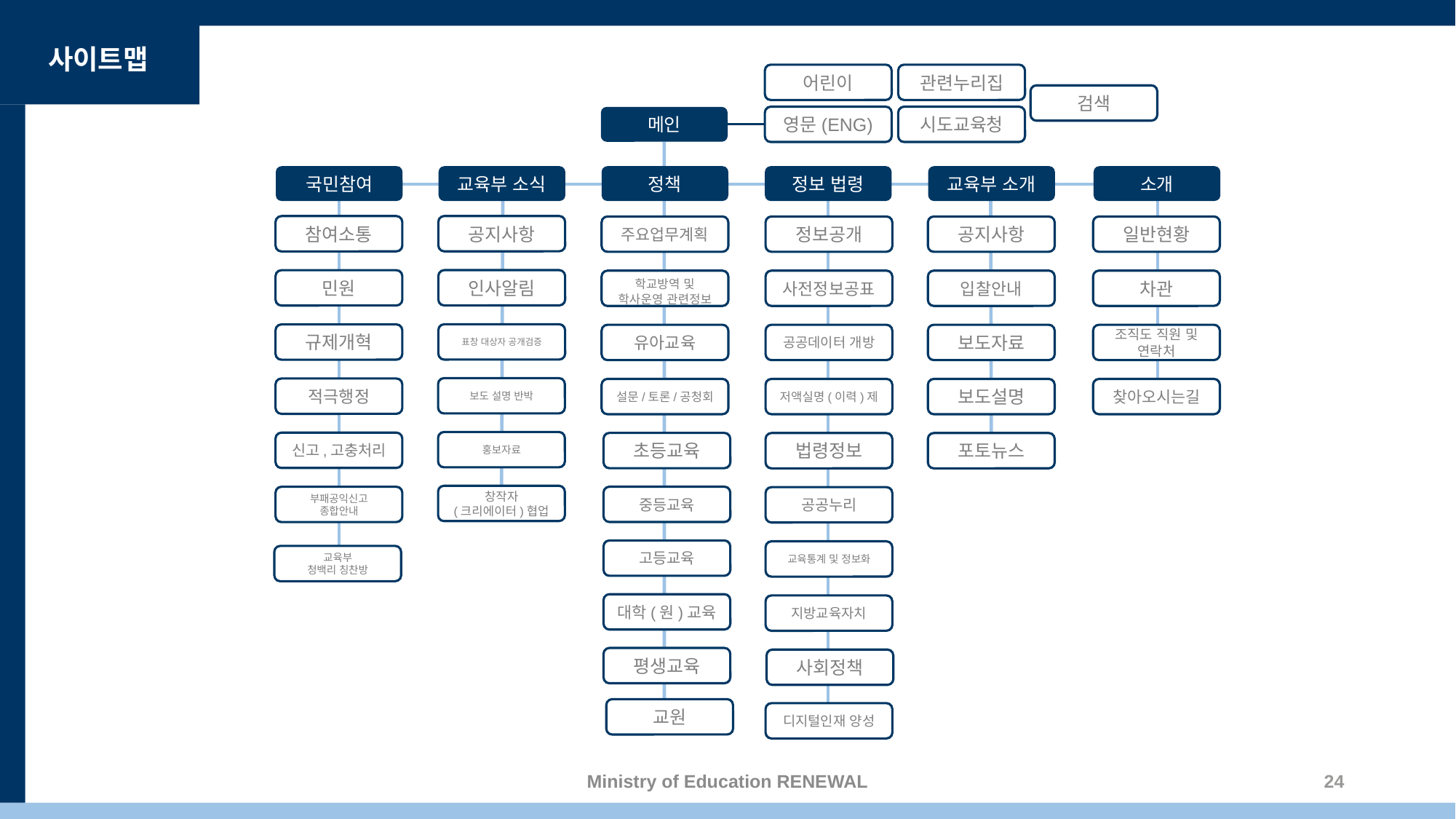

사이트맵
어린이
관련누리집
검색
영문(ENG)
시도교육청
메인
국민참여
교육부 소식
정책
정보 법령
교육부 소개
소개
공지사항
참여소통
정보공개
공지사항
일반현황
주요업무계획
인사알림
민원
사전정보공표
입찰안내
차관
학교방역 및 학사운영 관련정보
표창 대상자 공개검증
규제개혁
공공데이터 개방
보도자료
조직도 직원 및 연락처
유아교육
보도 설명 반박
적극행정
저액실명(이력)제
보도설명
찾아오시는길
설문/토론/공청회
홍보자료
신고,고충처리
초등교육
법령정보
포토뉴스
창작자
(크리에이터)협업
중등교육
부패공익신고
종합안내
공공누리
고등교육
교육통계 및 정보화
교육부
청백리 칭찬방
대학(원)교육
지방교육자치
평생교육
사회정책
교원
디지털인재 양성
Ministry of Education RENEWAL
24